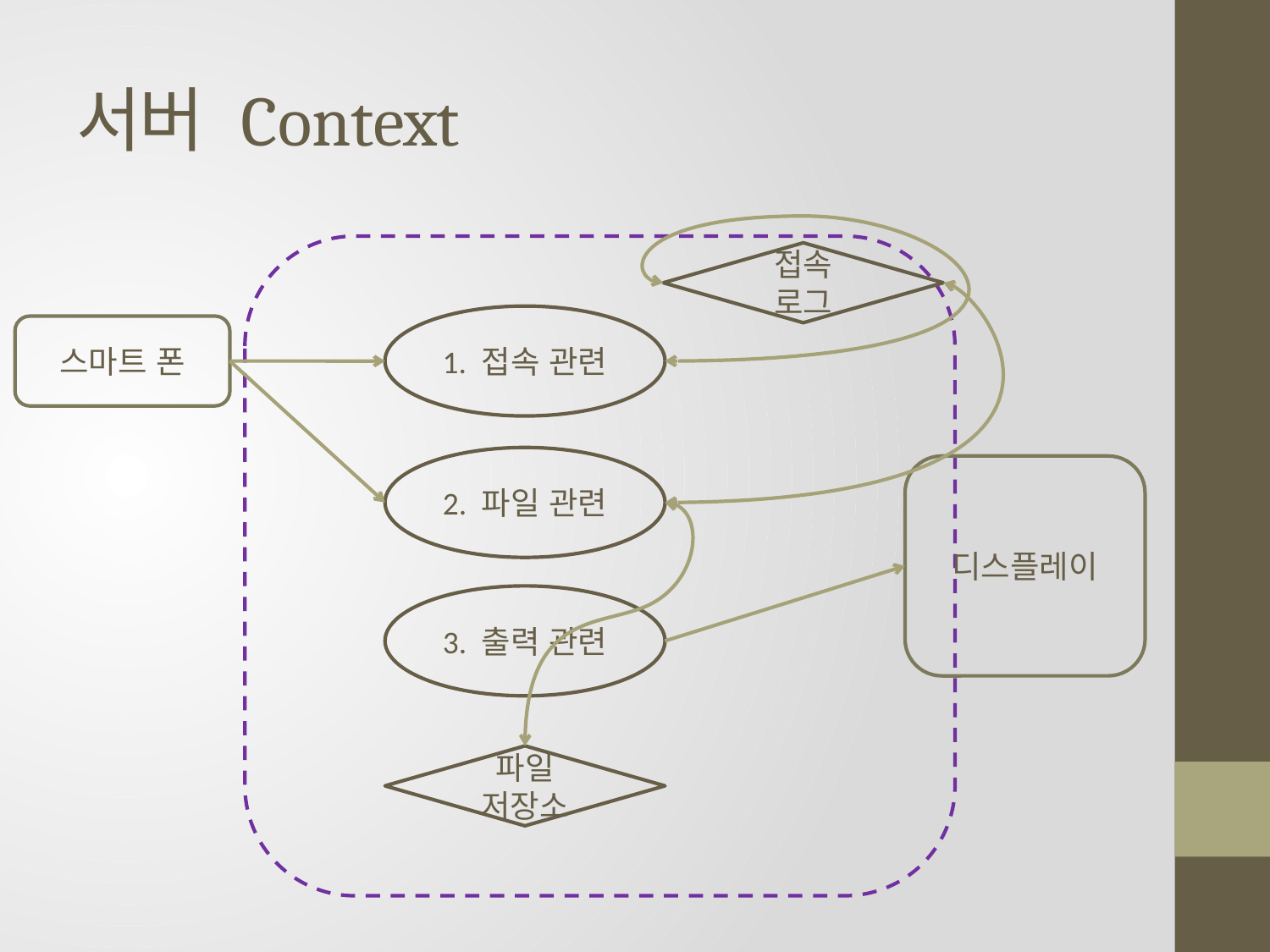

# 서버 Context

접속
로그
1. 접속 관련
스마트 폰
2. 파일 관련
디스플레이
3. 출력 관련
파일
저장소